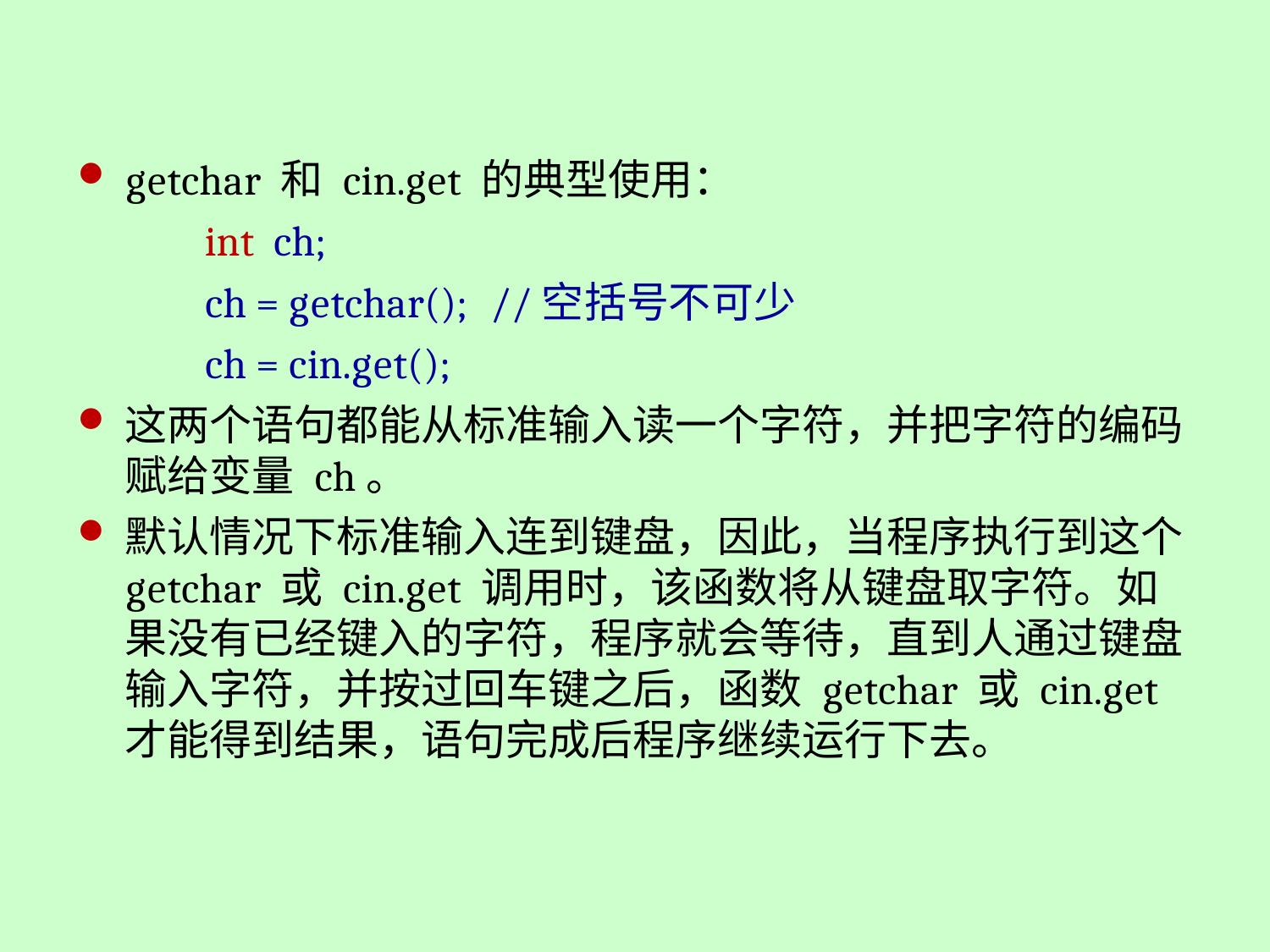

getchar 和 cin.get 的典型使用：
int  ch;
ch = getchar();	//空括号不可少
ch = cin.get();
这两个语句都能从标准输入读一个字符，并把字符的编码赋给变量 ch。
默认情况下标准输入连到键盘，因此，当程序执行到这个getchar 或 cin.get 调用时，该函数将从键盘取字符。如果没有已经键入的字符，程序就会等待，直到人通过键盘输入字符，并按过回车键之后，函数 getchar 或 cin.get 才能得到结果，语句完成后程序继续运行下去。
84